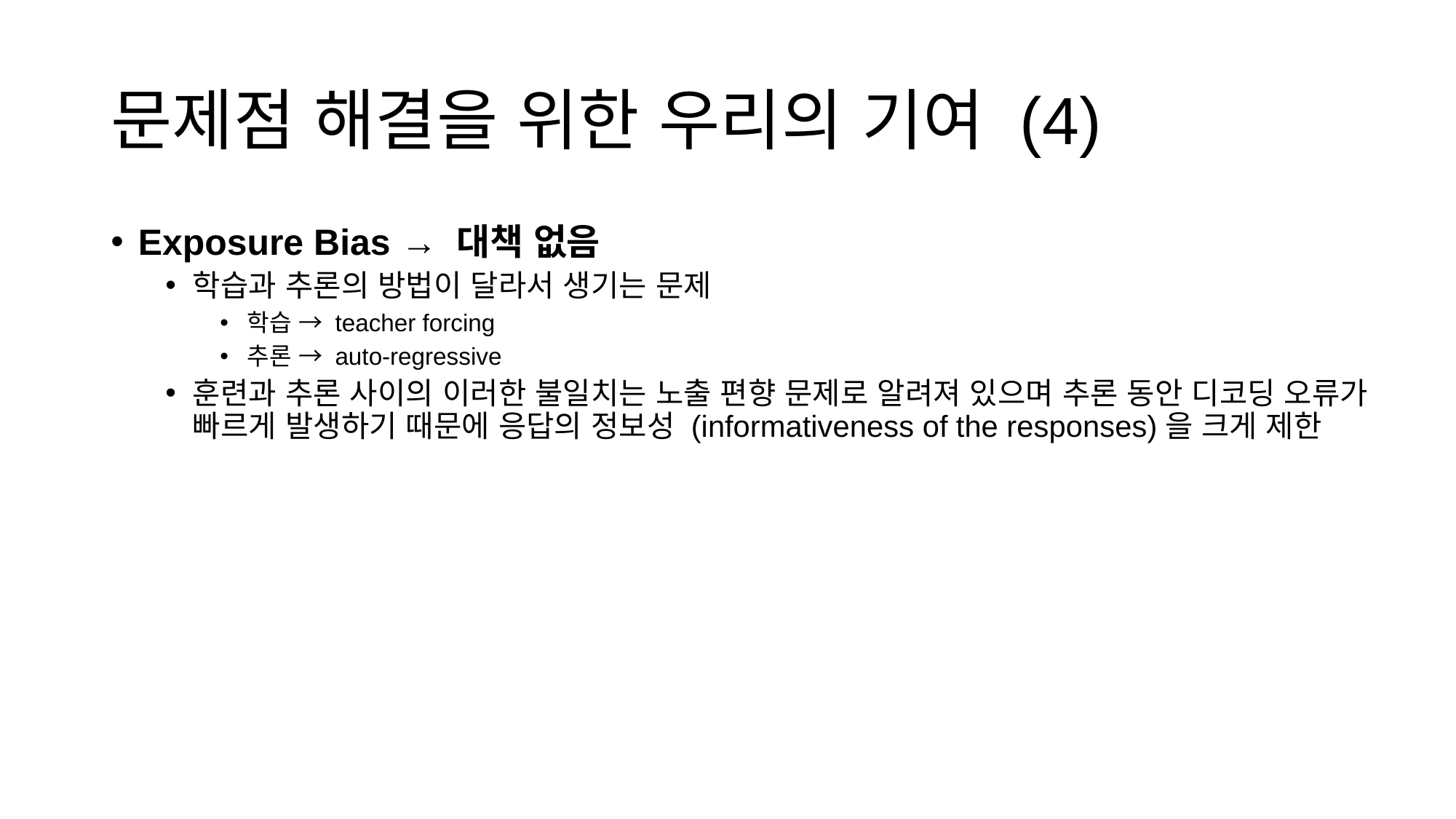

# 문제점 해결을 위한 우리의 기여 (4)
Exposure Bias → 대책 없음
학습과 추론의 방법이 달라서 생기는 문제
학습 → teacher forcing
추론 → auto-regressive
훈련과 추론 사이의 이러한 불일치는 노출 편향 문제로 알려져 있으며 추론 동안 디코딩 오류가 빠르게 발생하기 때문에 응답의 정보성 (informativeness of the responses)을 크게 제한